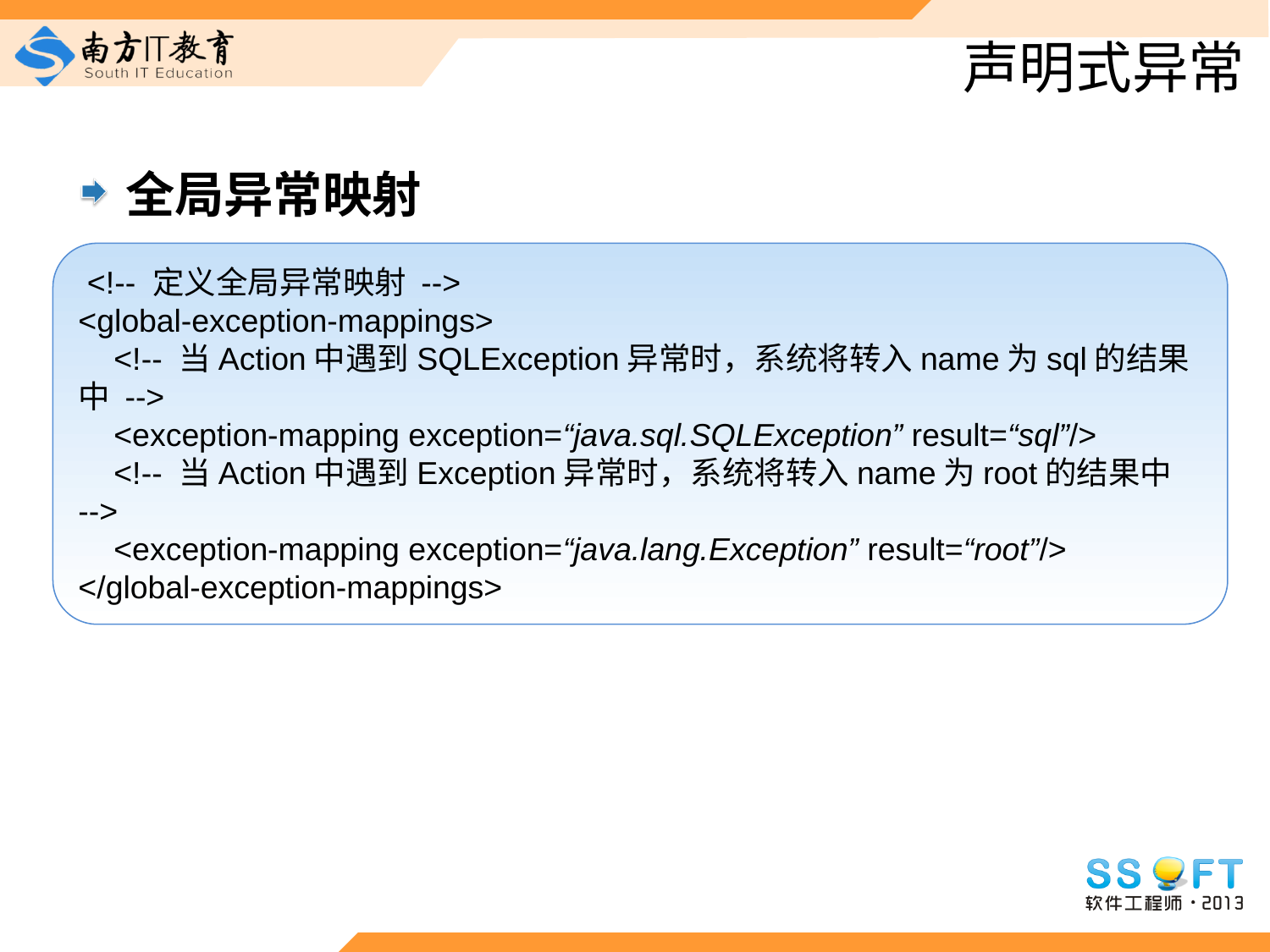

# 声明式异常
全局异常映射

 <!-- 定义全局异常映射 -->
<global-exception-mappings>
    <!-- 当Action中遇到SQLException异常时，系统将转入name为sql的结果中 -->
    <exception-mapping exception=“java.sql.SQLException” result=“sql”/>
    <!-- 当Action中遇到Exception异常时，系统将转入name为root的结果中 -->
    <exception-mapping exception=“java.lang.Exception” result=“root”/>
</global-exception-mappings>